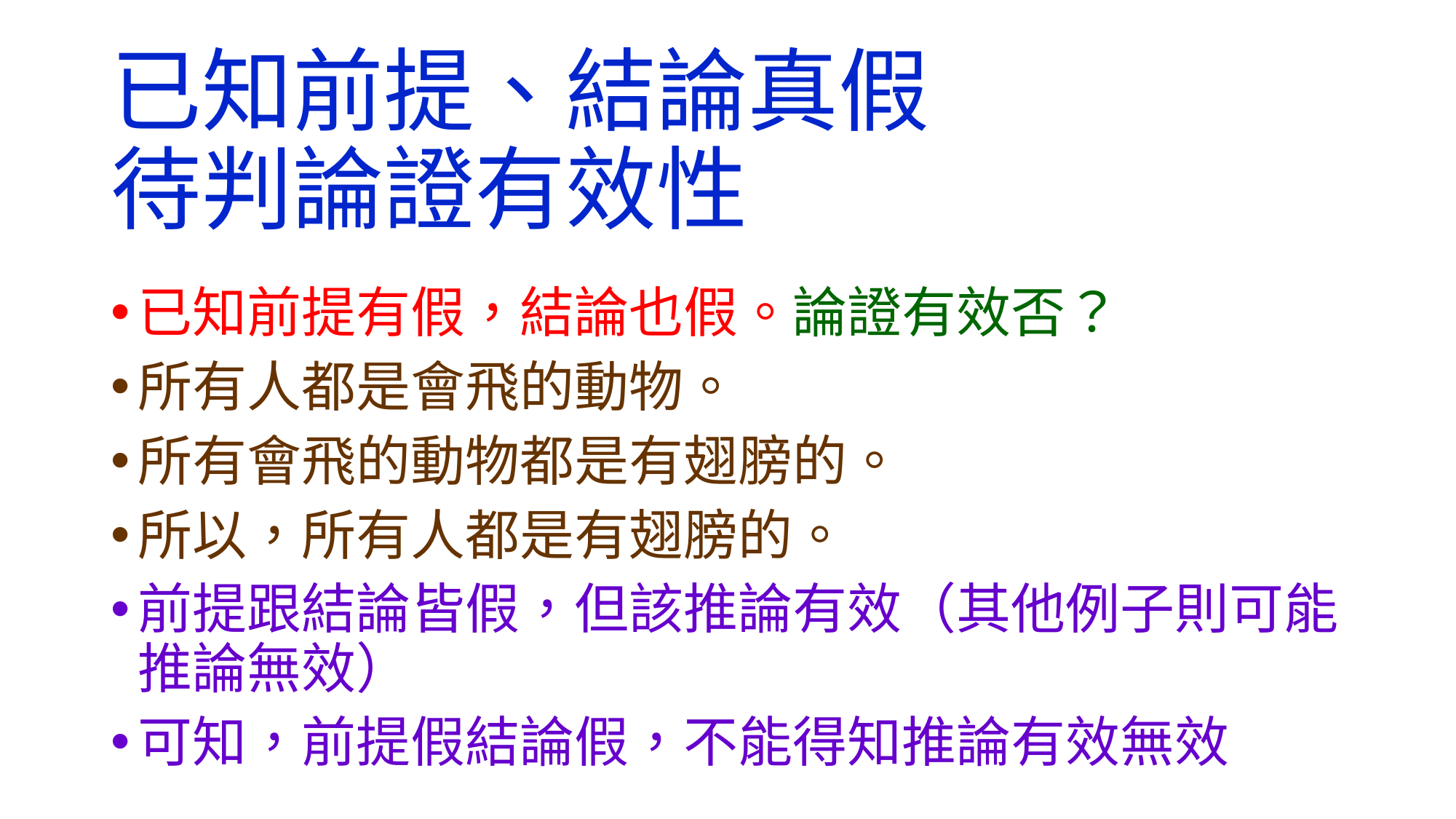

# 已知前提、結論真假 待判論證有效性
已知前提有假，結論也假。論證有效否？
所有人都是會飛的動物。
所有會飛的動物都是有翅膀的。
所以，所有人都是有翅膀的。
前提跟結論皆假，但該推論有效（其他例子則可能推論無效）
可知，前提假結論假，不能得知推論有效無效